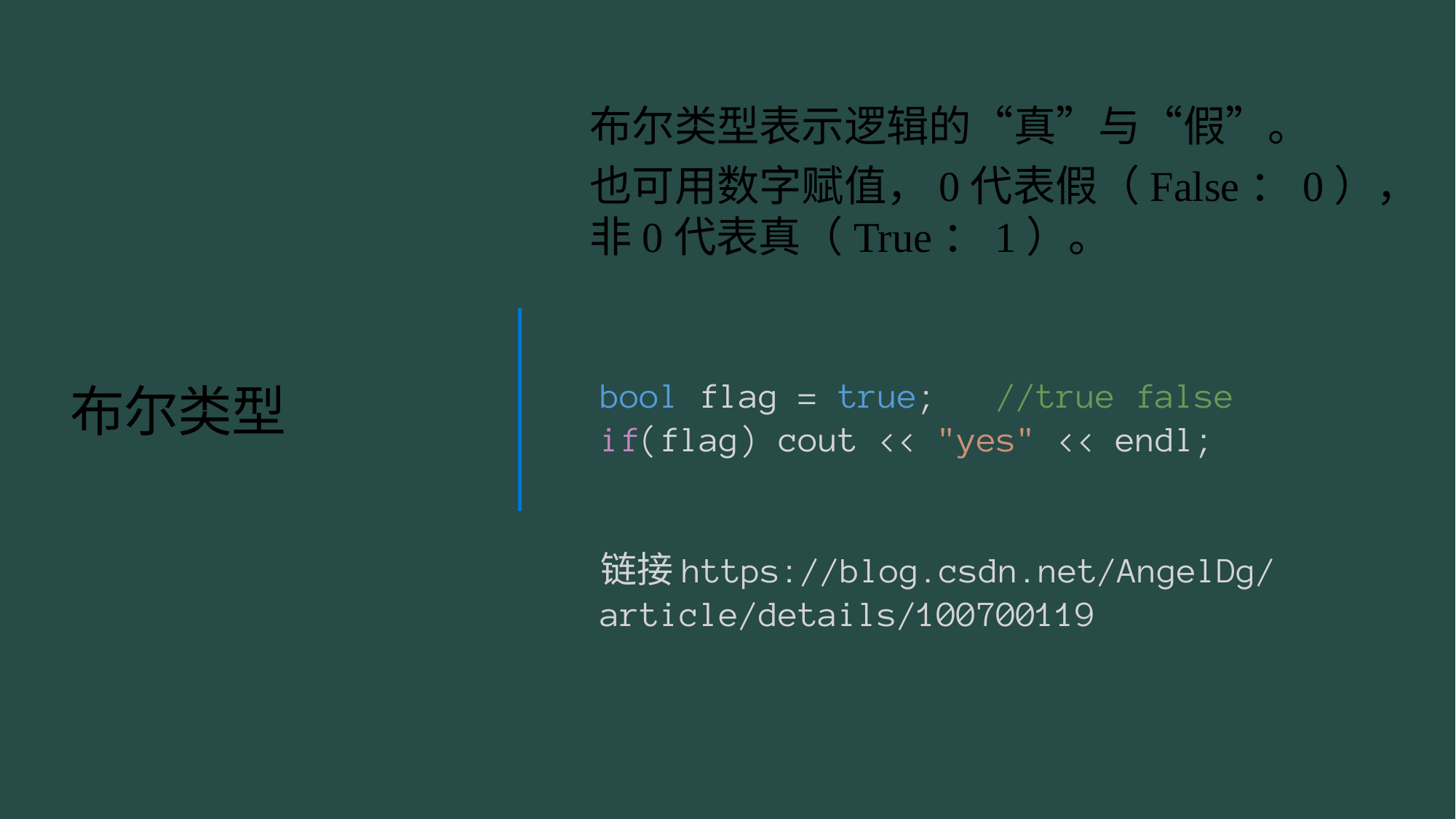

布尔类型表示逻辑的“真”与“假”。
也可用数字赋值，0代表假（False：0），非0代表真（True：1）。
bool flag = true;   //true false
if(flag) cout << "yes" << endl;

链接https://blog.csdn.net/AngelDg/article/details/100700119
# 布尔类型